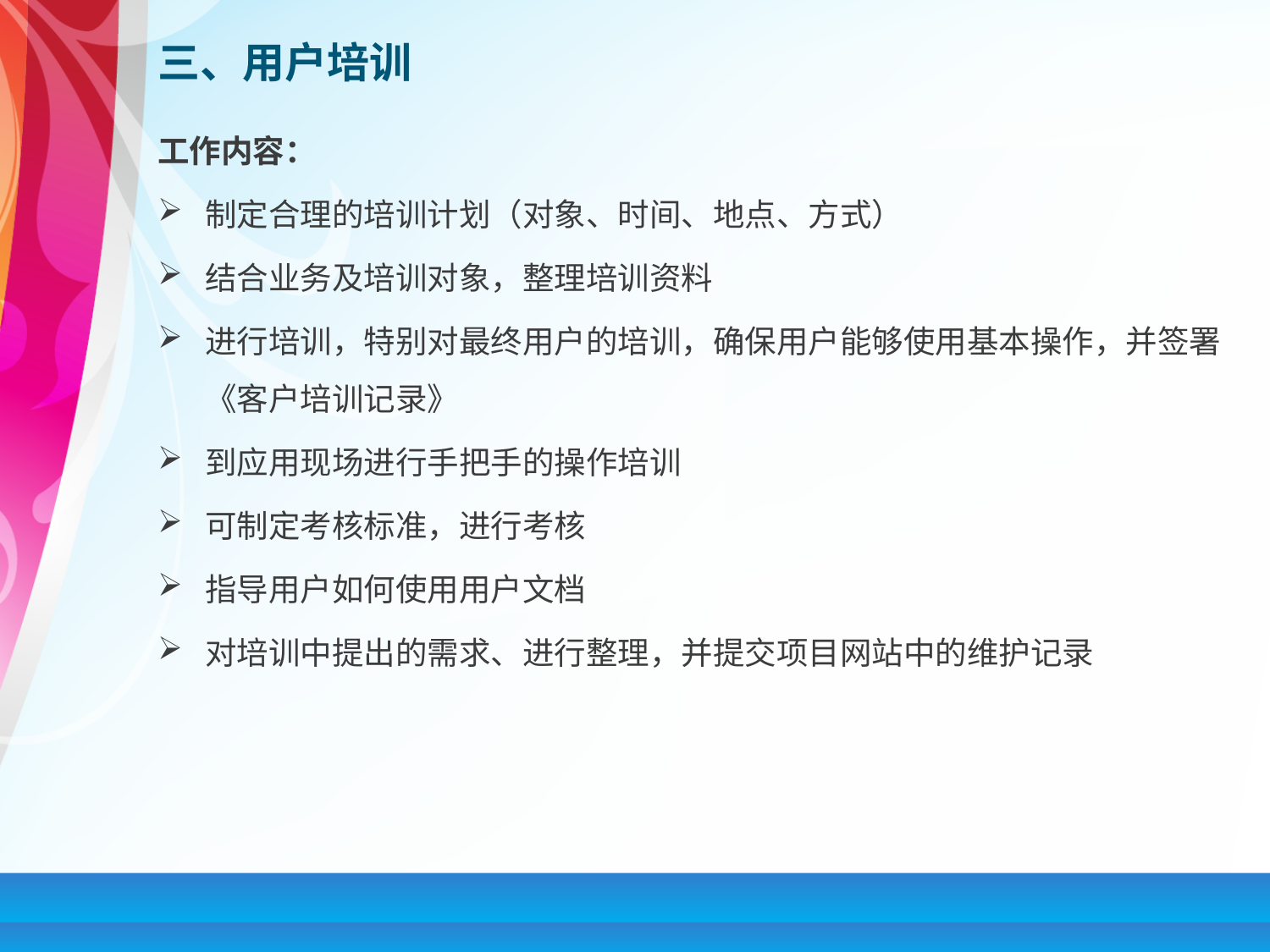

# 三、用户培训
工作内容：
制定合理的培训计划（对象、时间、地点、方式）
结合业务及培训对象，整理培训资料
进行培训，特别对最终用户的培训，确保用户能够使用基本操作，并签署《客户培训记录》
到应用现场进行手把手的操作培训
可制定考核标准，进行考核
指导用户如何使用用户文档
对培训中提出的需求、进行整理，并提交项目网站中的维护记录